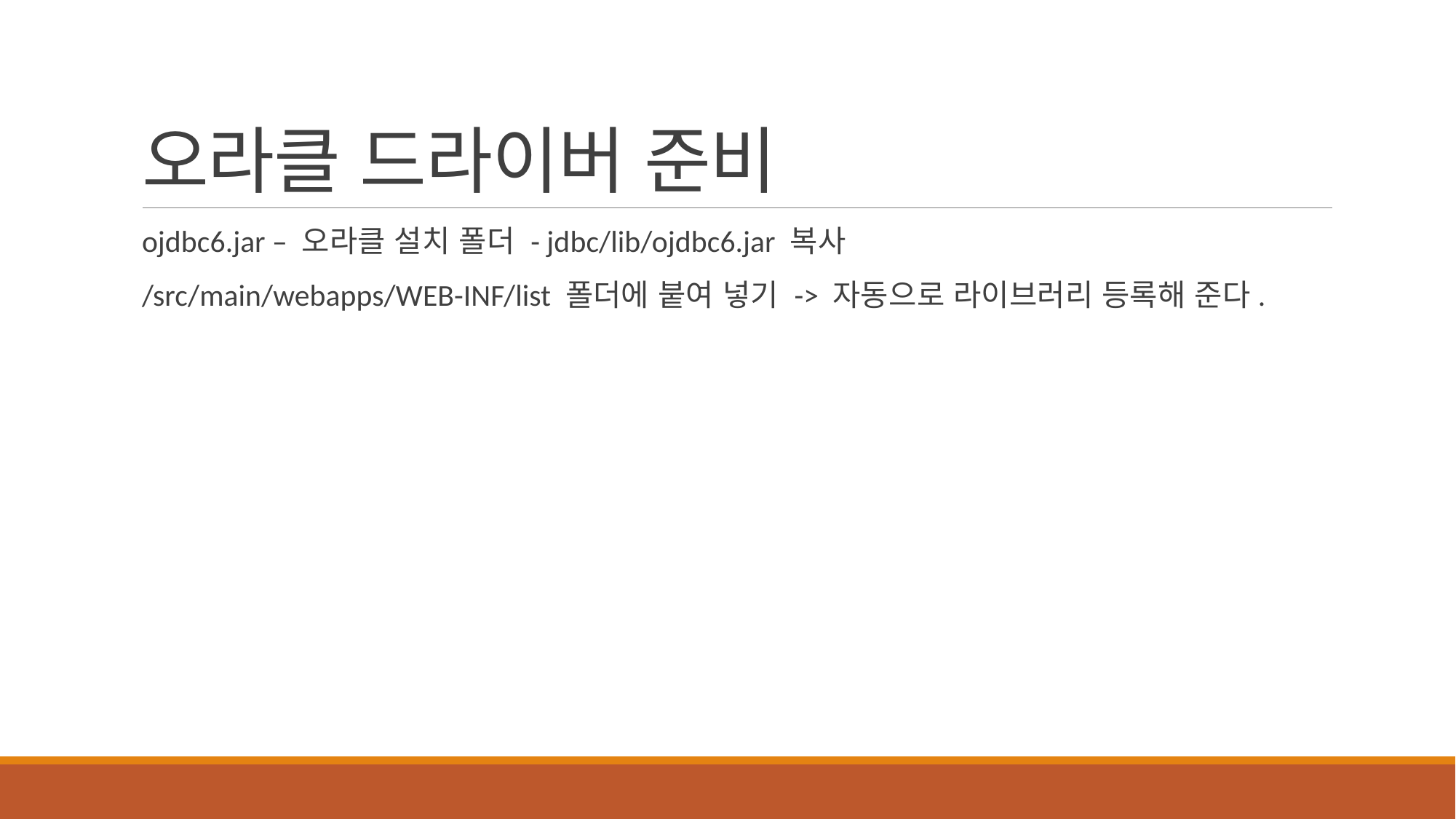

# 오라클 드라이버 준비
ojdbc6.jar – 오라클 설치 폴더 - jdbc/lib/ojdbc6.jar 복사
/src/main/webapps/WEB-INF/list 폴더에 붙여 넣기 -> 자동으로 라이브러리 등록해 준다.